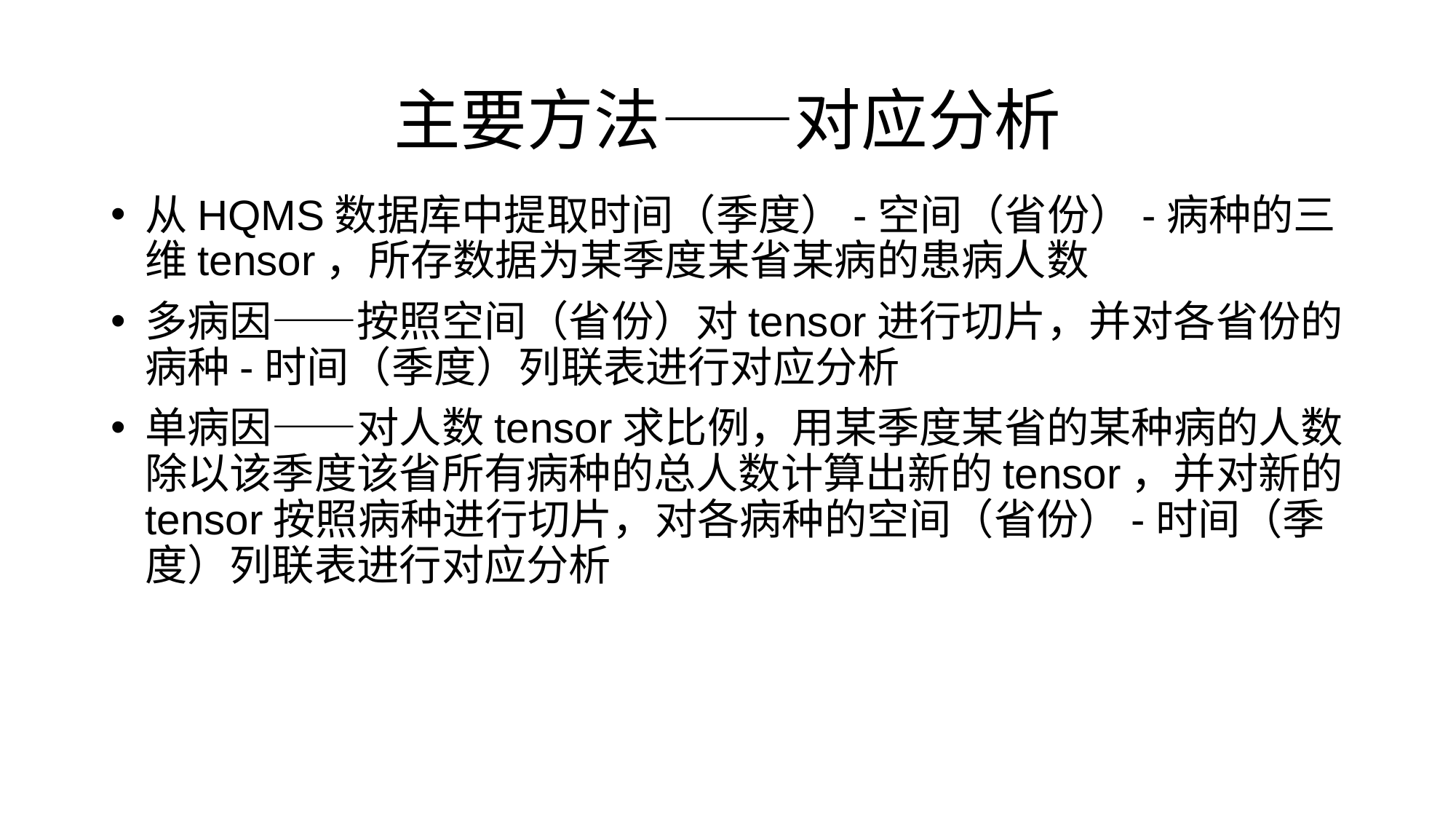

# 主要方法——对应分析
从HQMS数据库中提取时间（季度）-空间（省份）-病种的三维tensor，所存数据为某季度某省某病的患病人数
多病因——按照空间（省份）对tensor进行切片，并对各省份的病种-时间（季度）列联表进行对应分析
单病因——对人数tensor求比例，用某季度某省的某种病的人数除以该季度该省所有病种的总人数计算出新的tensor，并对新的tensor按照病种进行切片，对各病种的空间（省份）-时间（季度）列联表进行对应分析